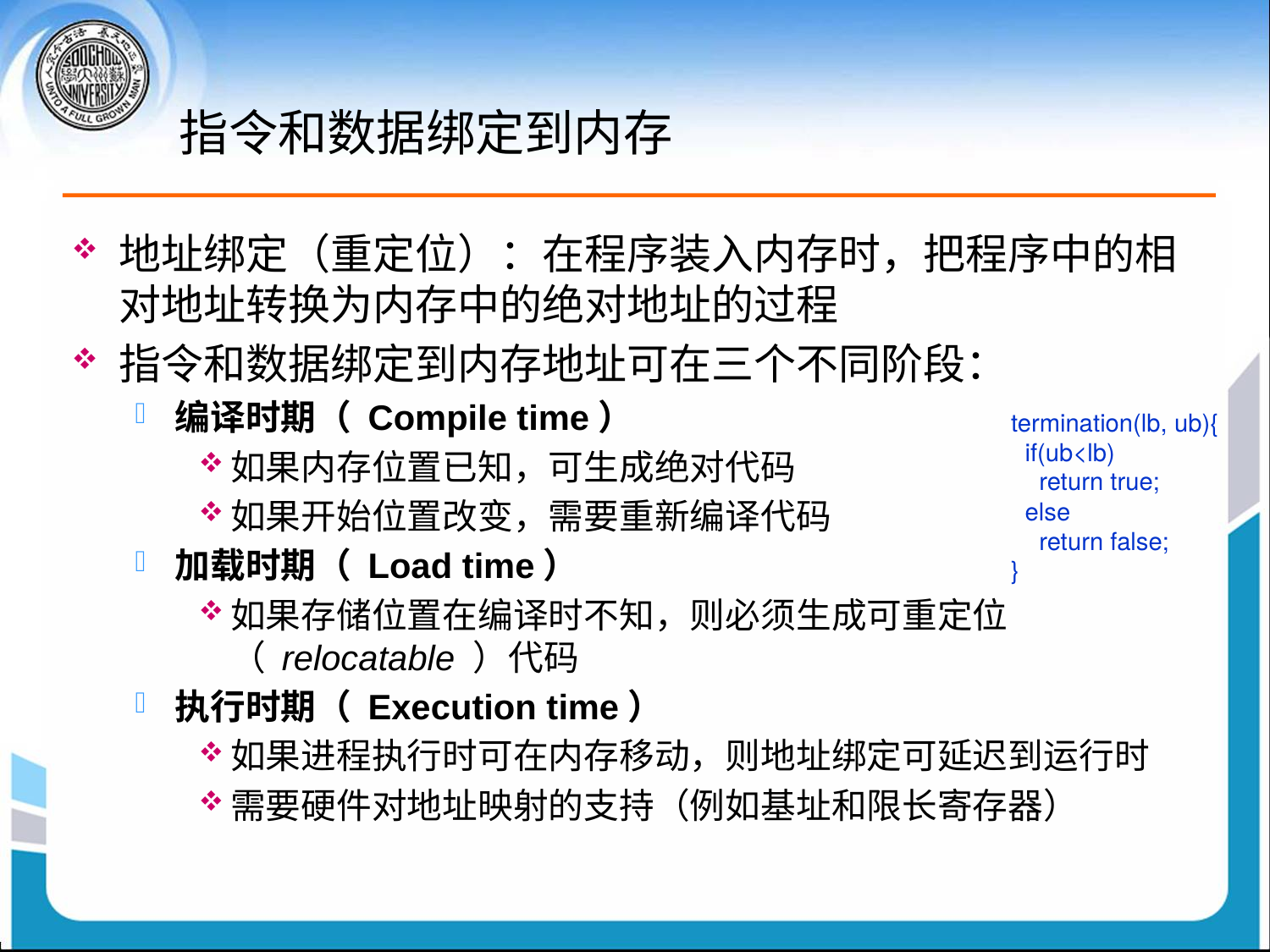

# 指令和数据绑定到内存
地址绑定（重定位）：在程序装入内存时，把程序中的相对地址转换为内存中的绝对地址的过程
指令和数据绑定到内存地址可在三个不同阶段：
编译时期（ Compile time）
如果内存位置已知，可生成绝对代码
如果开始位置改变，需要重新编译代码
加载时期（ Load time）
如果存储位置在编译时不知，则必须生成可重定位（ relocatable ）代码
执行时期（ Execution time）
如果进程执行时可在内存移动，则地址绑定可延迟到运行时
需要硬件对地址映射的支持（例如基址和限长寄存器）
termination(lb, ub){
  if(ub<lb)
    return true;
  else
    return false;
}